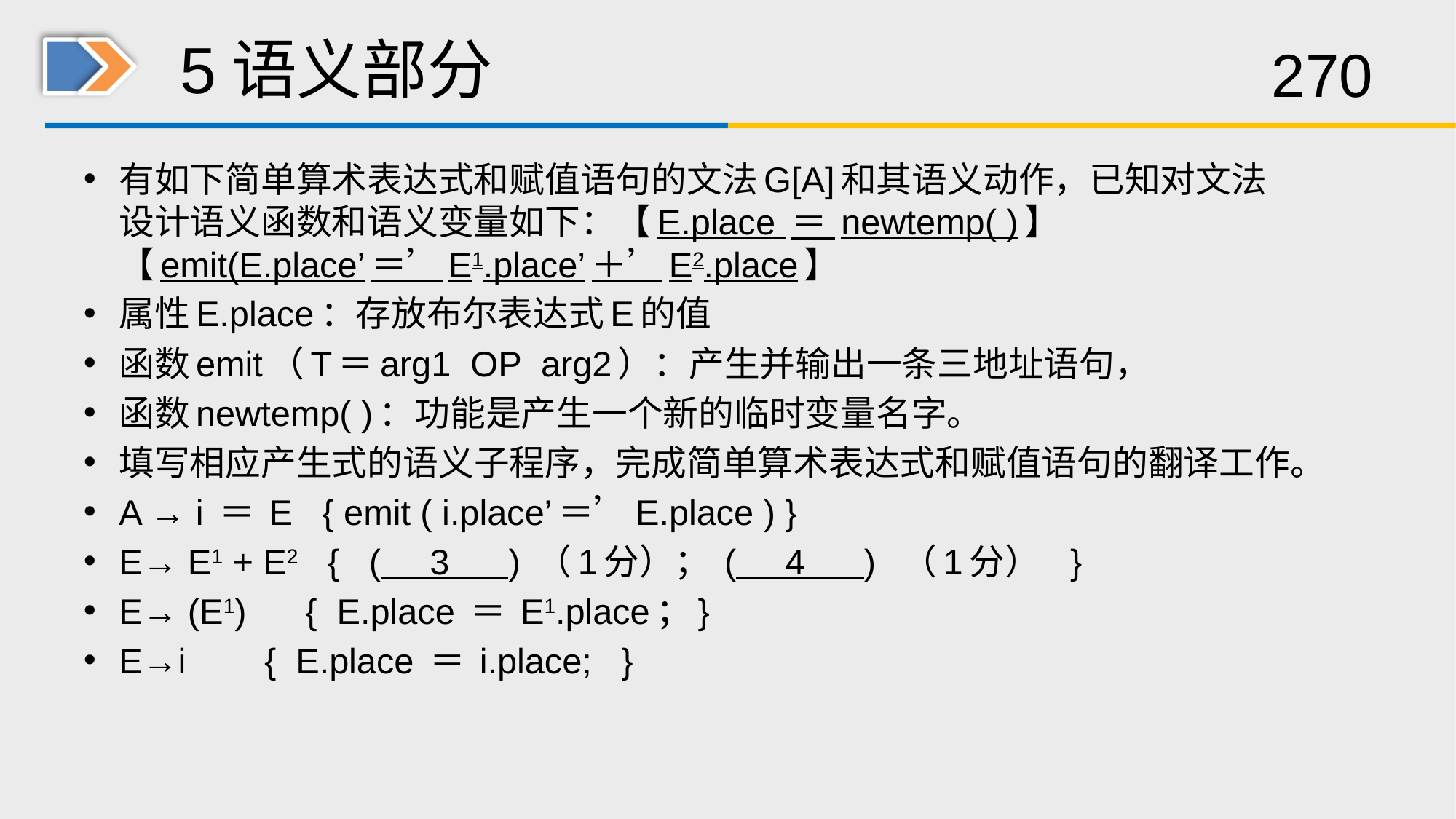

# 5语义部分
270
有如下简单算术表达式和赋值语句的文法G[A]和其语义动作，已知对文法设计语义函数和语义变量如下：【E.place ＝ newtemp( )】【emit(E.place’＝’E1.place’＋’E2.place】
属性E.place：存放布尔表达式E的值
函数emit（T＝arg1  OP  arg2）：产生并输出一条三地址语句，
函数newtemp( )：功能是产生一个新的临时变量名字。
填写相应产生式的语义子程序，完成简单算术表达式和赋值语句的翻译工作。
A → i ＝ E   { emit ( i.place’＝’E.place ) }
E→ E1 + E2   {   (     3      ) （1分）； (     4      )  （1分）   }
E→ (E1)      {  E.place ＝ E1.place；}
E→i        {  E.place ＝ i.place;   }